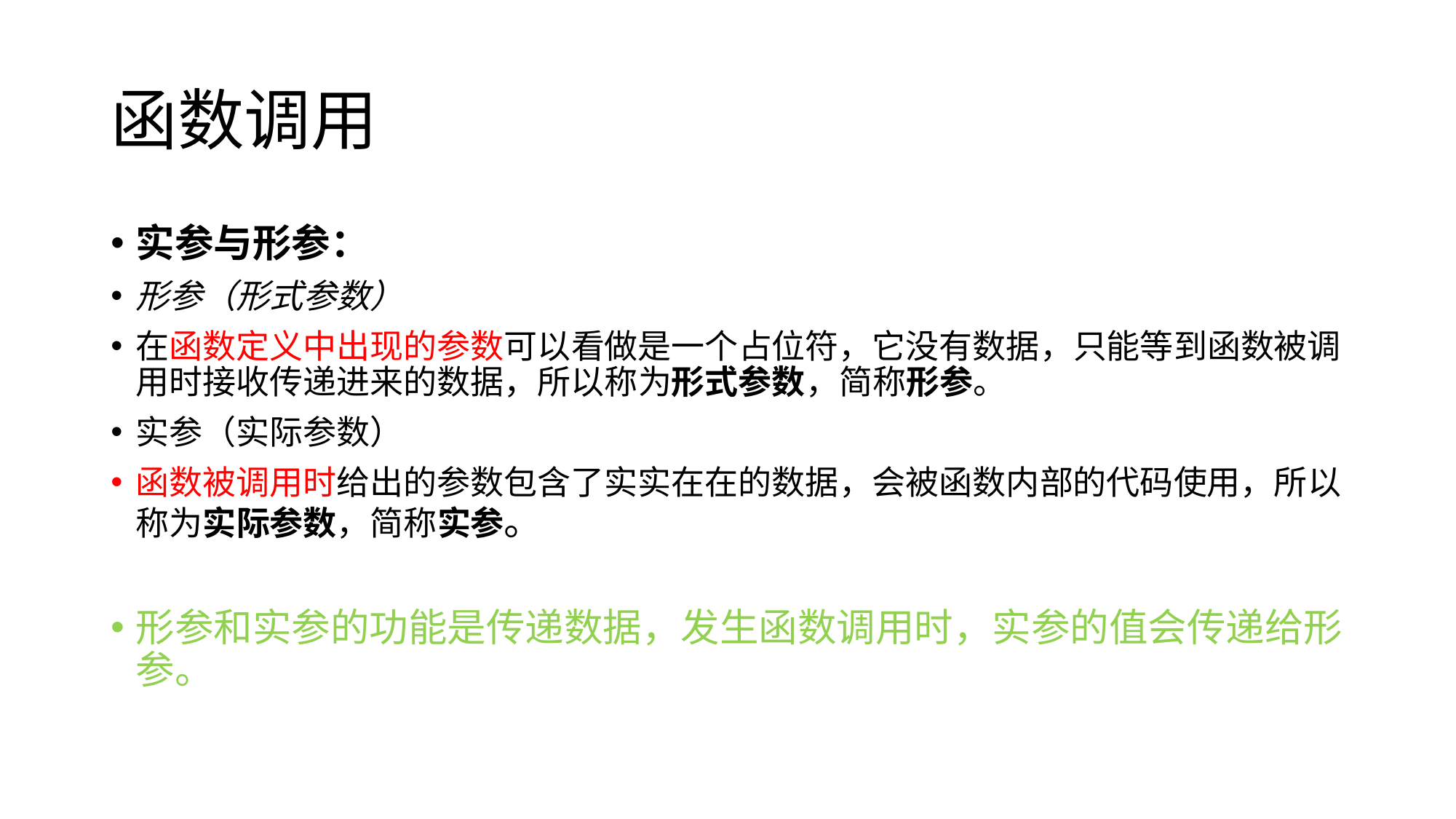

# 函数调用
实参与形参：
形参（形式参数）
在函数定义中出现的参数可以看做是一个占位符，它没有数据，只能等到函数被调用时接收传递进来的数据，所以称为形式参数，简称形参。
实参（实际参数）
函数被调用时给出的参数包含了实实在在的数据，会被函数内部的代码使用，所以称为实际参数，简称实参。

形参和实参的功能是传递数据，发生函数调用时，实参的值会传递给形参。